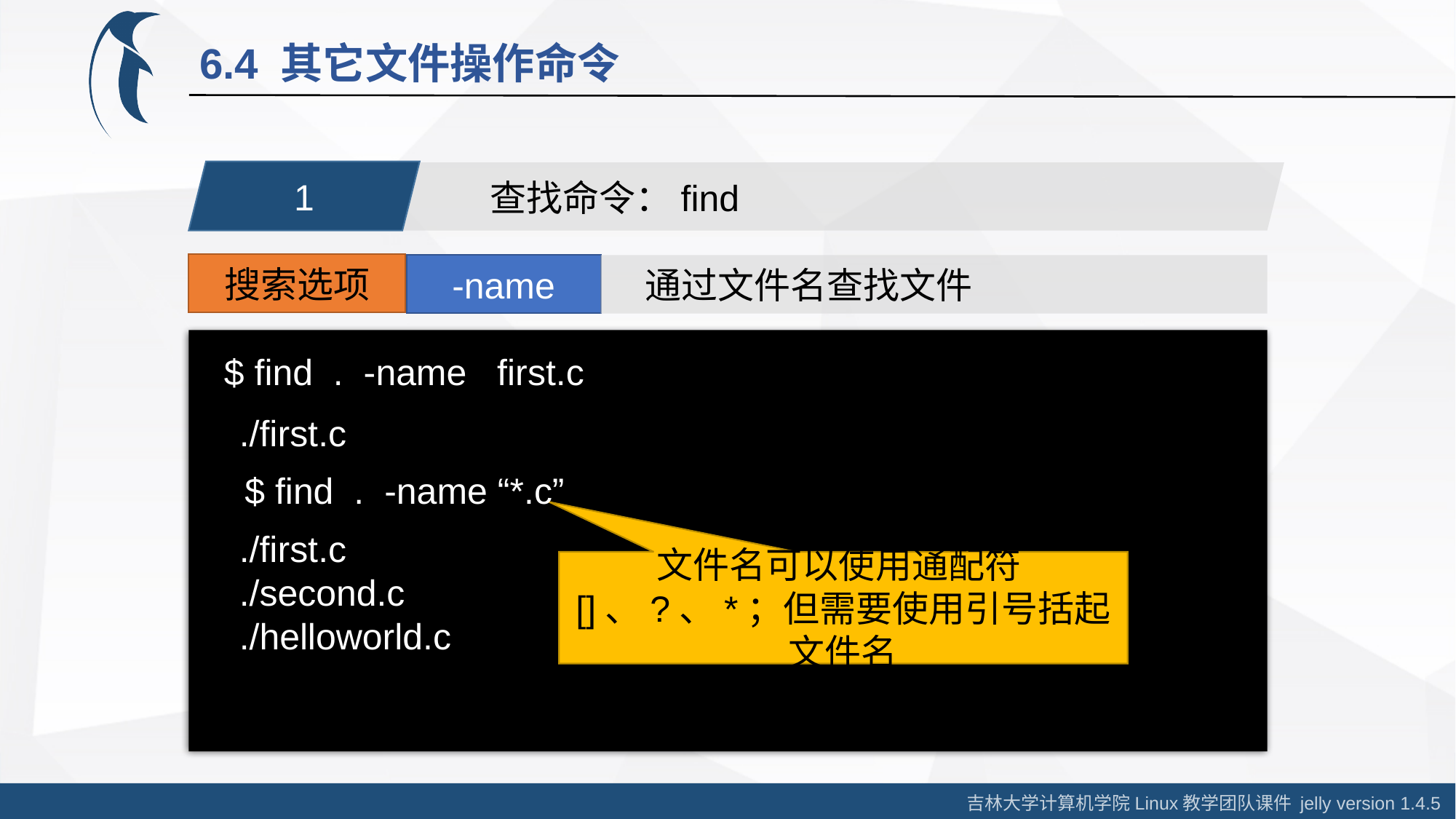

6.4 其它文件操作命令
1
查找命令：find
搜索选项
-name
   通过文件名查找文件

$ find  .  -name   first.c
   ./first.c
$ find  .  -name “*.c”
   ./first.c
   ./second.c
   ./helloworld.c
文件名可以使用通配符[]、?、*；但需要使用引号括起文件名